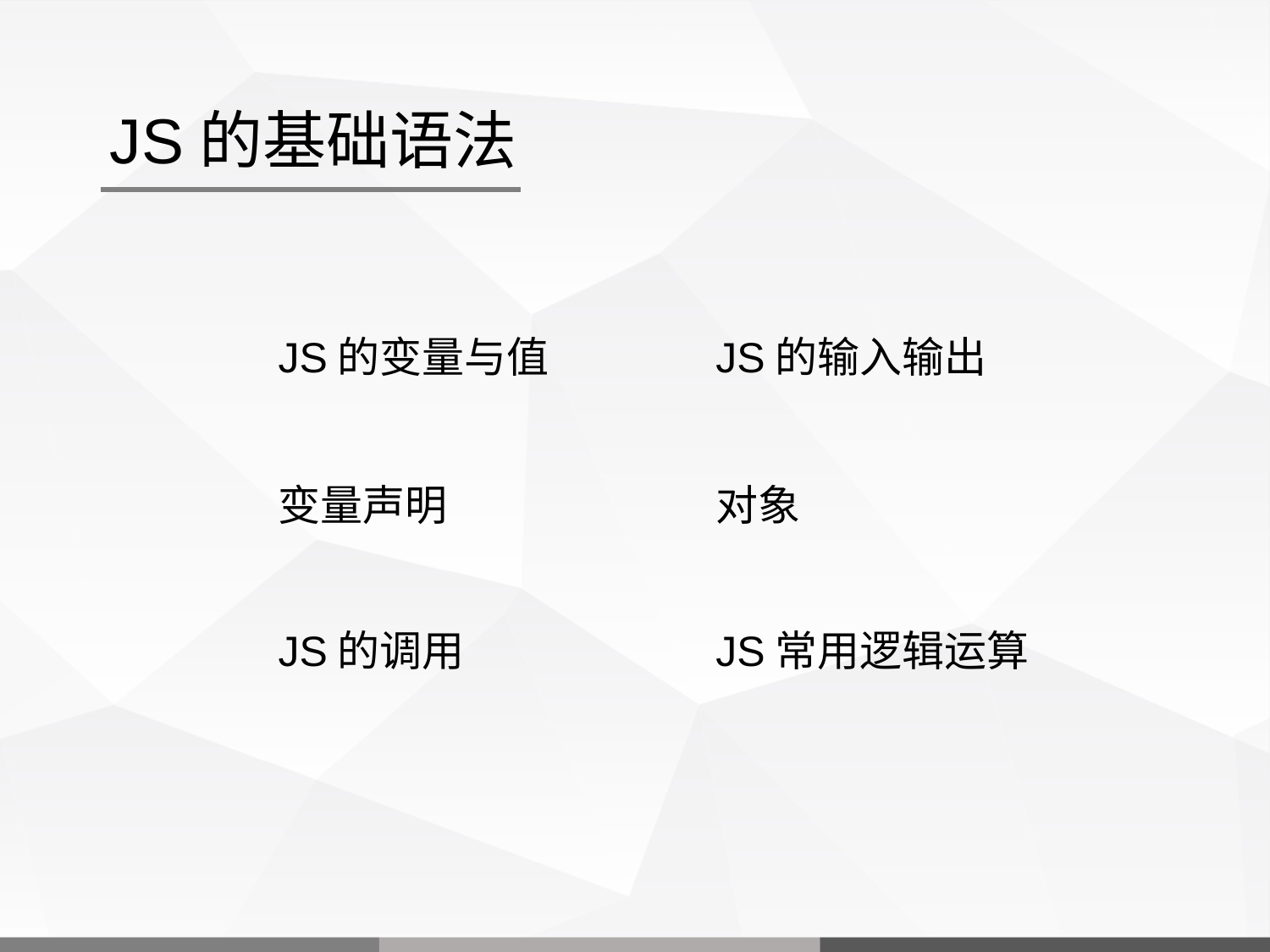

JS的基础语法
JS的变量与值
JS的输入输出
变量声明
对象
JS的调用
JS常用逻辑运算